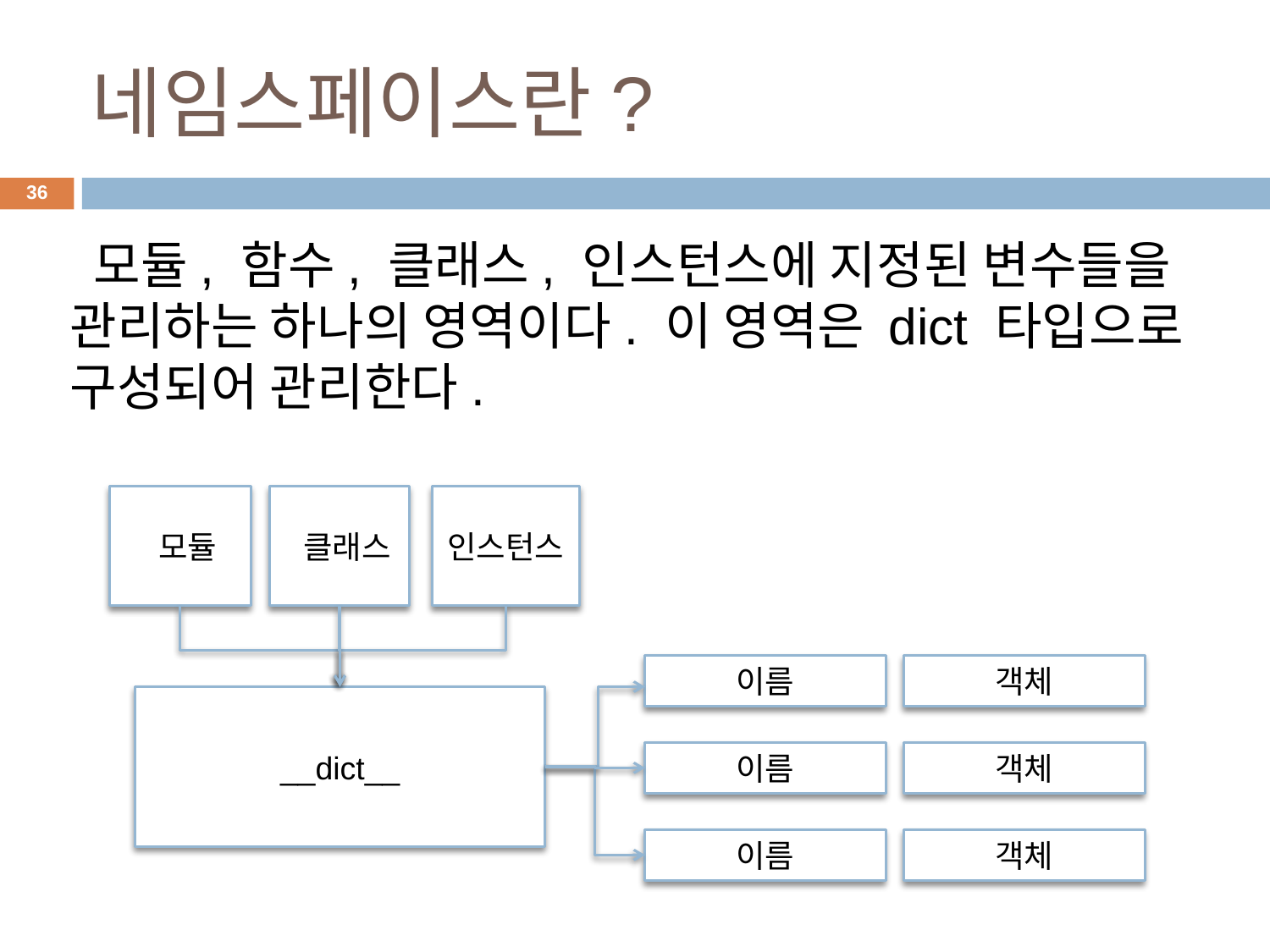

# 네임스페이스란?
36
 모듈, 함수, 클래스, 인스턴스에 지정된 변수들을 관리하는 하나의 영역이다. 이 영역은 dict 타입으로 구성되어 관리한다.
 모듈
 클래스
인스턴스
이름
객체
__dict__
이름
객체
이름
객체